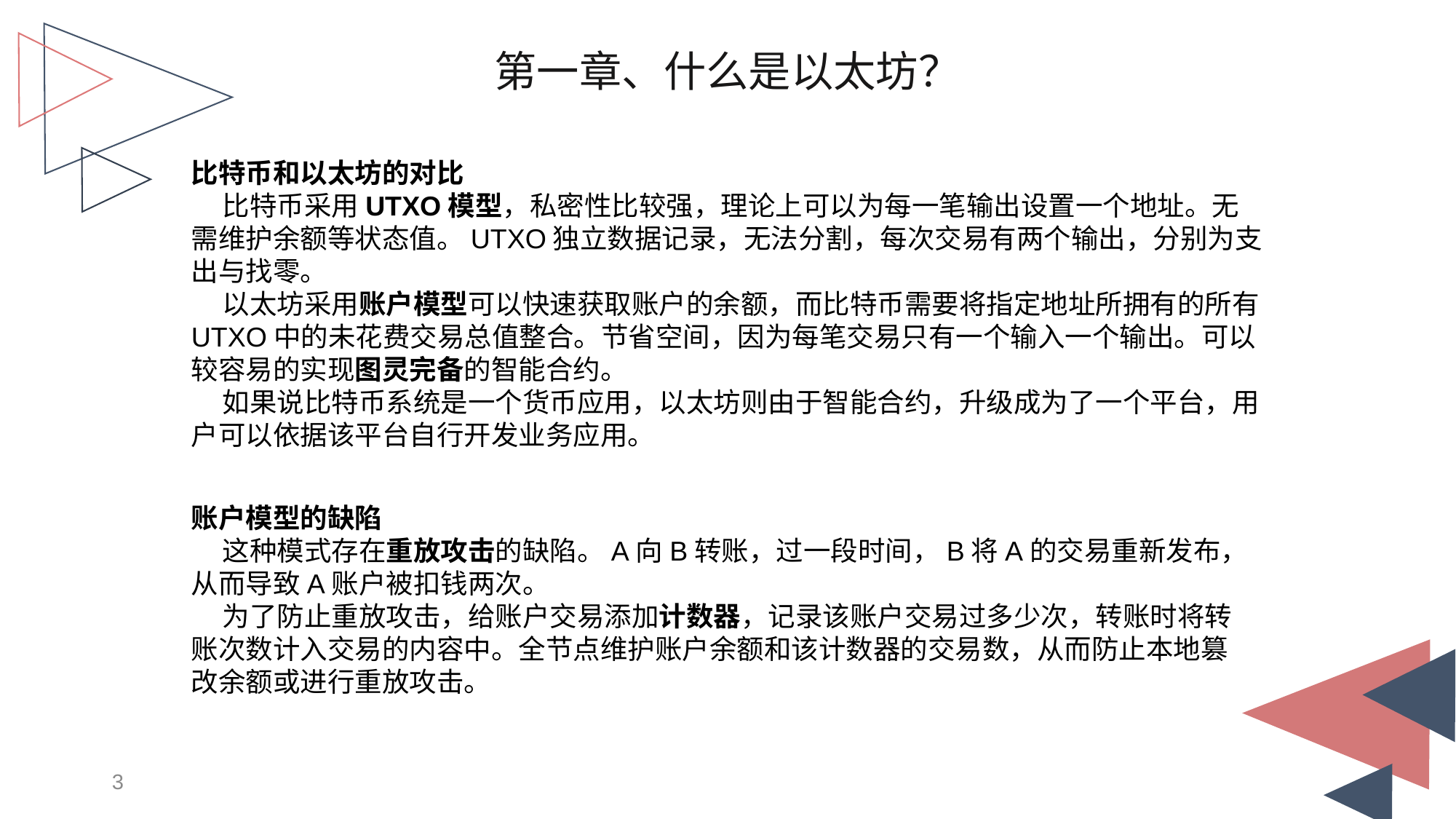

第一章、什么是以太坊？
比特币和以太坊的对比
    比特币采用UTXO模型，私密性比较强，理论上可以为每一笔输出设置一个地址。无需维护余额等状态值。UTXO独立数据记录，无法分割，每次交易有两个输出，分别为支出与找零。
    以太坊采用账户模型可以快速获取账户的余额，而比特币需要将指定地址所拥有的所有UTXO中的未花费交易总值整合。节省空间，因为每笔交易只有一个输入一个输出。可以较容易的实现图灵完备的智能合约。
    如果说比特币系统是一个货币应用，以太坊则由于智能合约，升级成为了一个平台，用户可以依据该平台自行开发业务应用。
账户模型的缺陷
    这种模式存在重放攻击的缺陷。A向B转账，过一段时间，B将A的交易重新发布，从而导致A账户被扣钱两次。
    为了防止重放攻击，给账户交易添加计数器，记录该账户交易过多少次，转账时将转账次数计入交易的内容中。全节点维护账户余额和该计数器的交易数，从而防止本地篡改余额或进行重放攻击。
3